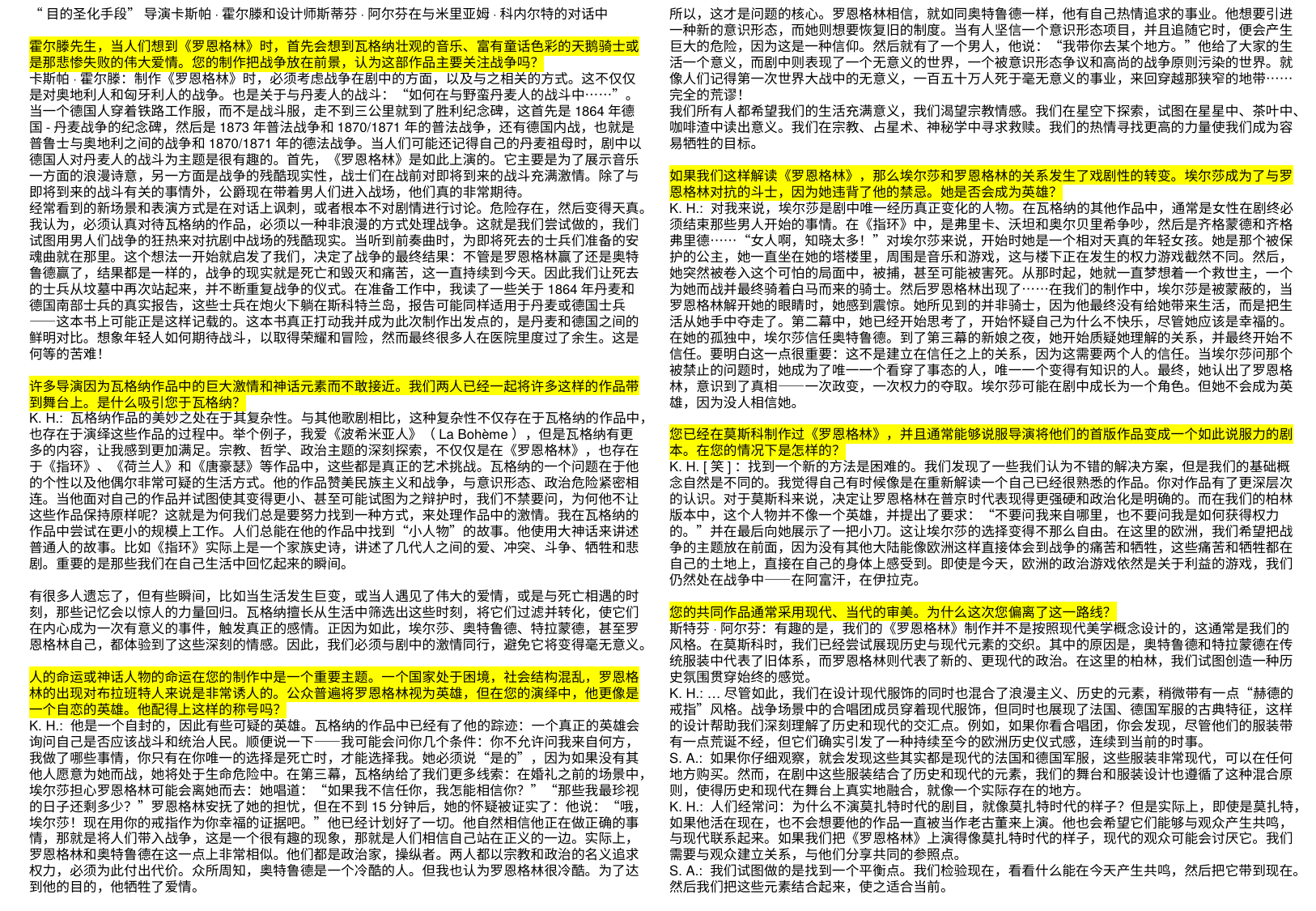

“目的圣化手段” 导演卡斯帕·霍尔滕和设计师斯蒂芬·阿尔芬在与米里亚姆·科内尔特的对话中
霍尔滕先生，当人们想到《罗恩格林》时，首先会想到瓦格纳壮观的音乐、富有童话色彩的天鹅骑士或是那悲惨失败的伟大爱情。您的制作把战争放在前景，认为这部作品主要关注战争吗？
卡斯帕·霍尔滕：制作《罗恩格林》时，必须考虑战争在剧中的方面，以及与之相关的方式。这不仅仅是对奥地利人和匈牙利人的战争。也是关于与丹麦人的战斗：“如何在与野蛮丹麦人的战斗中……”。当一个德国人穿着铁路工作服，而不是战斗服，走不到三公里就到了胜利纪念碑，这首先是1864年德国-丹麦战争的纪念碑，然后是1873年普法战争和1870/1871年的普法战争，还有德国内战，也就是普鲁士与奥地利之间的战争和1870/1871年的德法战争。当人们可能还记得自己的丹麦祖母时，剧中以德国人对丹麦人的战斗为主题是很有趣的。首先，《罗恩格林》是如此上演的。它主要是为了展示音乐一方面的浪漫诗意，另一方面是战争的残酷现实性，战士们在战前对即将到来的战斗充满激情。除了与即将到来的战斗有关的事情外，公爵现在带着男人们进入战场，他们真的非常期待。
经常看到的新场景和表演方式是在对话上讽刺，或者根本不对剧情进行讨论。危险存在，然后变得天真。我认为，必须认真对待瓦格纳的作品，必须以一种非浪漫的方式处理战争。这就是我们尝试做的，我们试图用男人们战争的狂热来对抗剧中战场的残酷现实。当听到前奏曲时，为即将死去的士兵们准备的安魂曲就在那里。这个想法一开始就启发了我们，决定了战争的最终结果：不管是罗恩格林赢了还是奥特鲁德赢了，结果都是一样的，战争的现实就是死亡和毁灭和痛苦，这一直持续到今天。因此我们让死去的士兵从坟墓中再次站起来，并不断重复战争的仪式。在准备工作中，我读了一些关于1864年丹麦和德国南部士兵的真实报告，这些士兵在炮火下躺在斯科特兰岛，报告可能同样适用于丹麦或德国士兵——这本书上可能正是这样记载的。这本书真正打动我并成为此次制作出发点的，是丹麦和德国之间的鲜明对比。想象年轻人如何期待战斗，以取得荣耀和冒险，然而最终很多人在医院里度过了余生。这是何等的苦难！

许多导演因为瓦格纳作品中的巨大激情和神话元素而不敢接近。我们两人已经一起将许多这样的作品带到舞台上。是什么吸引您于瓦格纳？
K. H.: 瓦格纳作品的美妙之处在于其复杂性。与其他歌剧相比，这种复杂性不仅存在于瓦格纳的作品中，也存在于演绎这些作品的过程中。举个例子，我爱《波希米亚人》（La Bohème），但是瓦格纳有更多的内容，让我感到更加满足。宗教、哲学、政治主题的深刻探索，不仅仅是在《罗恩格林》，也存在于《指环》、《荷兰人》和《唐豪瑟》等作品中，这些都是真正的艺术挑战。瓦格纳的一个问题在于他的个性以及他偶尔非常可疑的生活方式。他的作品赞美民族主义和战争，与意识形态、政治危险紧密相连。当他面对自己的作品并试图使其变得更小、甚至可能试图为之辩护时，我们不禁要问，为何他不让这些作品保持原样呢？这就是为何我们总是要努力找到一种方式，来处理作品中的激情。我在瓦格纳的作品中尝试在更小的规模上工作。人们总能在他的作品中找到“小人物”的故事。他使用大神话来讲述普通人的故事。比如《指环》实际上是一个家族史诗，讲述了几代人之间的爱、冲突、斗争、牺牲和悲剧。重要的是那些我们在自己生活中回忆起来的瞬间。

有很多人遗忘了，但有些瞬间，比如当生活发生巨变，或当人遇见了伟大的爱情，或是与死亡相遇的时刻，那些记忆会以惊人的力量回归。瓦格纳擅长从生活中筛选出这些时刻，将它们过滤并转化，使它们在内心成为一次有意义的事件，触发真正的感情。正因为如此，埃尔莎、奥特鲁德、特拉蒙德，甚至罗恩格林自己，都体验到了这些深刻的情感。因此，我们必须与剧中的激情同行，避免它将变得毫无意义。

人的命运或神话人物的命运在您的制作中是一个重要主题。一个国家处于困境，社会结构混乱，罗恩格林的出现对布拉班特人来说是非常诱人的。公众普遍将罗恩格林视为英雄，但在您的演绎中，他更像是一个自恋的英雄。他配得上这样的称号吗？
K. H.: 他是一个自封的，因此有些可疑的英雄。瓦格纳的作品中已经有了他的踪迹：一个真正的英雄会询问自己是否应该战斗和统治人民。顺便说一下——我可能会问你几个条件：你不允许问我来自何方，我做了哪些事情，你只有在你唯一的选择是死亡时，才能选择我。她必须说“是的”，因为如果没有其他人愿意为她而战，她将处于生命危险中。在第三幕，瓦格纳给了我们更多线索：在婚礼之前的场景中，埃尔莎担心罗恩格林可能会离她而去：她唱道：“如果我不信任你，我怎能相信你？”“那些我最珍视的日子还剩多少？”罗恩格林安抚了她的担忧，但在不到15分钟后，她的怀疑被证实了：他说：“哦，埃尔莎！现在用你的戒指作为你幸福的证据吧。”他已经计划好了一切。他自然相信他正在做正确的事情，那就是将人们带入战争，这是一个很有趣的现象，那就是人们相信自己站在正义的一边。实际上，罗恩格林和奥特鲁德在这一点上非常相似。他们都是政治家，操纵者。两人都以宗教和政治的名义追求权力，必须为此付出代价。众所周知，奥特鲁德是一个冷酷的人。但我也认为罗恩格林很冷酷。为了达到他的目的，他牺牲了爱情。
所以，这才是问题的核心。罗恩格林相信，就如同奥特鲁德一样，他有自己热情追求的事业。他想要引进一种新的意识形态，而她则想要恢复旧的制度。当有人坚信一个意识形态项目，并且追随它时，便会产生巨大的危险，因为这是一种信仰。然后就有了一个男人，他说：“我带你去某个地方。”他给了大家的生活一个意义，而剧中则表现了一个无意义的世界，一个被意识形态争议和高尚的战争原则污染的世界。就像人们记得第一次世界大战中的无意义，一百五十万人死于毫无意义的事业，来回穿越那狭窄的地带……完全的荒谬！
我们所有人都希望我们的生活充满意义，我们渴望宗教情感。我们在星空下探索，试图在星星中、茶叶中、咖啡渣中读出意义。我们在宗教、占星术、神秘学中寻求救赎。我们的热情寻找更高的力量使我们成为容易牺牲的目标。

如果我们这样解读《罗恩格林》，那么埃尔莎和罗恩格林的关系发生了戏剧性的转变。埃尔莎成为了与罗恩格林对抗的斗士，因为她违背了他的禁忌。她是否会成为英雄？
K. H.: 对我来说，埃尔莎是剧中唯一经历真正变化的人物。在瓦格纳的其他作品中，通常是女性在剧终必须结束那些男人开始的事情。在《指环》中，是弗里卡、沃坦和奥尔贝里希争吵，然后是齐格蒙德和齐格弗里德……“女人啊，知晓太多！”对埃尔莎来说，开始时她是一个相对天真的年轻女孩。她是那个被保护的公主，她一直坐在她的塔楼里，周围是音乐和游戏，这与楼下正在发生的权力游戏截然不同。然后，她突然被卷入这个可怕的局面中，被捕，甚至可能被害死。从那时起，她就一直梦想着一个救世主，一个为她而战并最终骑着白马而来的骑士。然后罗恩格林出现了……在我们的制作中，埃尔莎是被蒙蔽的，当罗恩格林解开她的眼睛时，她感到震惊。她所见到的并非骑士，因为他最终没有给她带来生活，而是把生活从她手中夺走了。第二幕中，她已经开始思考了，开始怀疑自己为什么不快乐，尽管她应该是幸福的。
在她的孤独中，埃尔莎信任奥特鲁德。到了第三幕的新娘之夜，她开始质疑她理解的关系，并最终开始不信任。要明白这一点很重要：这不是建立在信任之上的关系，因为这需要两个人的信任。当埃尔莎问那个被禁止的问题时，她成为了唯一一个看穿了事态的人，唯一一个变得有知识的人。最终，她认出了罗恩格林，意识到了真相——一次政变，一次权力的夺取。埃尔莎可能在剧中成长为一个角色。但她不会成为英雄，因为没人相信她。

您已经在莫斯科制作过《罗恩格林》，并且通常能够说服导演将他们的首版作品变成一个如此说服力的剧本。在您的情况下是怎样的？
K. H. [笑]：找到一个新的方法是困难的。我们发现了一些我们认为不错的解决方案，但是我们的基础概念自然是不同的。我觉得自己有时候像是在重新解读一个自己已经很熟悉的作品。你对作品有了更深层次的认识。对于莫斯科来说，决定让罗恩格林在普京时代表现得更强硬和政治化是明确的。而在我们的柏林版本中，这个人物并不像一个英雄，并提出了要求：“不要问我来自哪里，也不要问我是如何获得权力的。”并在最后向她展示了一把小刀。这让埃尔莎的选择变得不那么自由。在这里的欧洲，我们希望把战争的主题放在前面，因为没有其他大陆能像欧洲这样直接体会到战争的痛苦和牺牲，这些痛苦和牺牲都在自己的土地上，直接在自己的身体上感受到。即使是今天，欧洲的政治游戏依然是关于利益的游戏，我们仍然处在战争中——在阿富汗，在伊拉克。

您的共同作品通常采用现代、当代的审美。为什么这次您偏离了这一路线？
斯特芬·阿尔芬：有趣的是，我们的《罗恩格林》制作并不是按照现代美学概念设计的，这通常是我们的风格。在莫斯科时，我们已经尝试展现历史与现代元素的交织。其中的原因是，奥特鲁德和特拉蒙德在传统服装中代表了旧体系，而罗恩格林则代表了新的、更现代的政治。在这里的柏林，我们试图创造一种历史氛围贯穿始终的感觉。
K. H.: …尽管如此，我们在设计现代服饰的同时也混合了浪漫主义、历史的元素，稍微带有一点“赫德的戒指”风格。战争场景中的合唱团成员穿着现代服饰，但同时也展现了法国、德国军服的古典特征，这样的设计帮助我们深刻理解了历史和现代的交汇点。例如，如果你看合唱团，你会发现，尽管他们的服装带有一点荒诞不经，但它们确实引发了一种持续至今的欧洲历史仪式感，连续到当前的时事。
S. A.: 如果你仔细观察，就会发现这些其实都是现代的法国和德国军服，这些服装非常现代，可以在任何地方购买。然而，在剧中这些服装结合了历史和现代的元素，我们的舞台和服装设计也遵循了这种混合原则，使得历史和现代在舞台上真实地融合，就像一个实际存在的地方。
K. H.: 人们经常问：为什么不演莫扎特时代的剧目，就像莫扎特时代的样子？但是实际上，即使是莫扎特，如果他活在现在，也不会想要他的作品一直被当作老古董来上演。他也会希望它们能够与观众产生共鸣，与现代联系起来。如果我们把《罗恩格林》上演得像莫扎特时代的样子，现代的观众可能会讨厌它。我们需要与观众建立关系，与他们分享共同的参照点。
S. A.: 我们试图做的是找到一个平衡点。我们检验现在，看看什么能在今天产生共鸣，然后把它带到现在。然后我们把这些元素结合起来，使之适合当前。